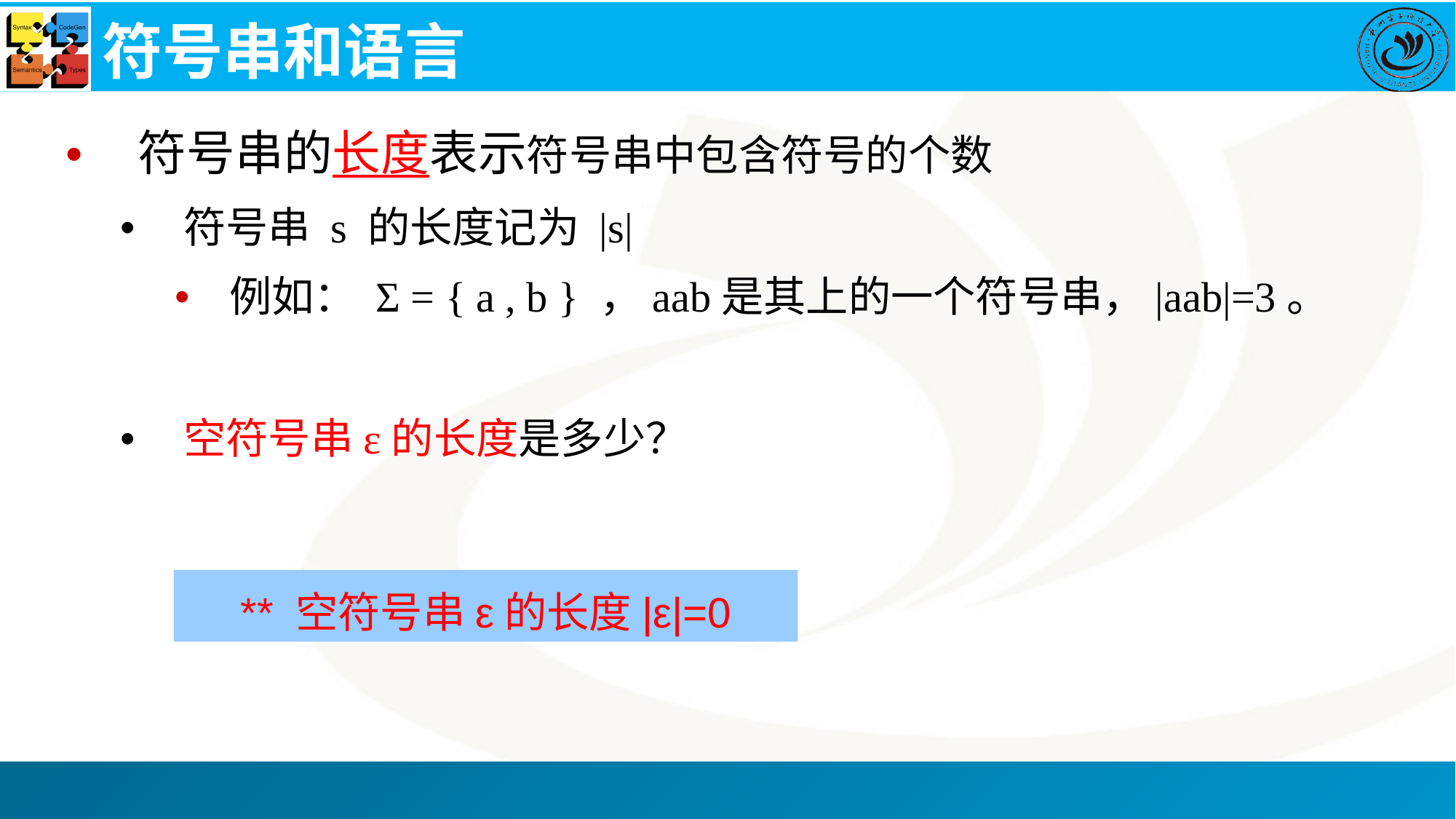

# 符号串和语言
符号串的长度表示符号串中包含符号的个数
符号串 s 的长度记为 |s|
例如： Σ = { a , b } ，aab是其上的一个符号串，|aab|=3。

空符号串ε的长度是多少？
** 空符号串ε的长度|ε|=0
8